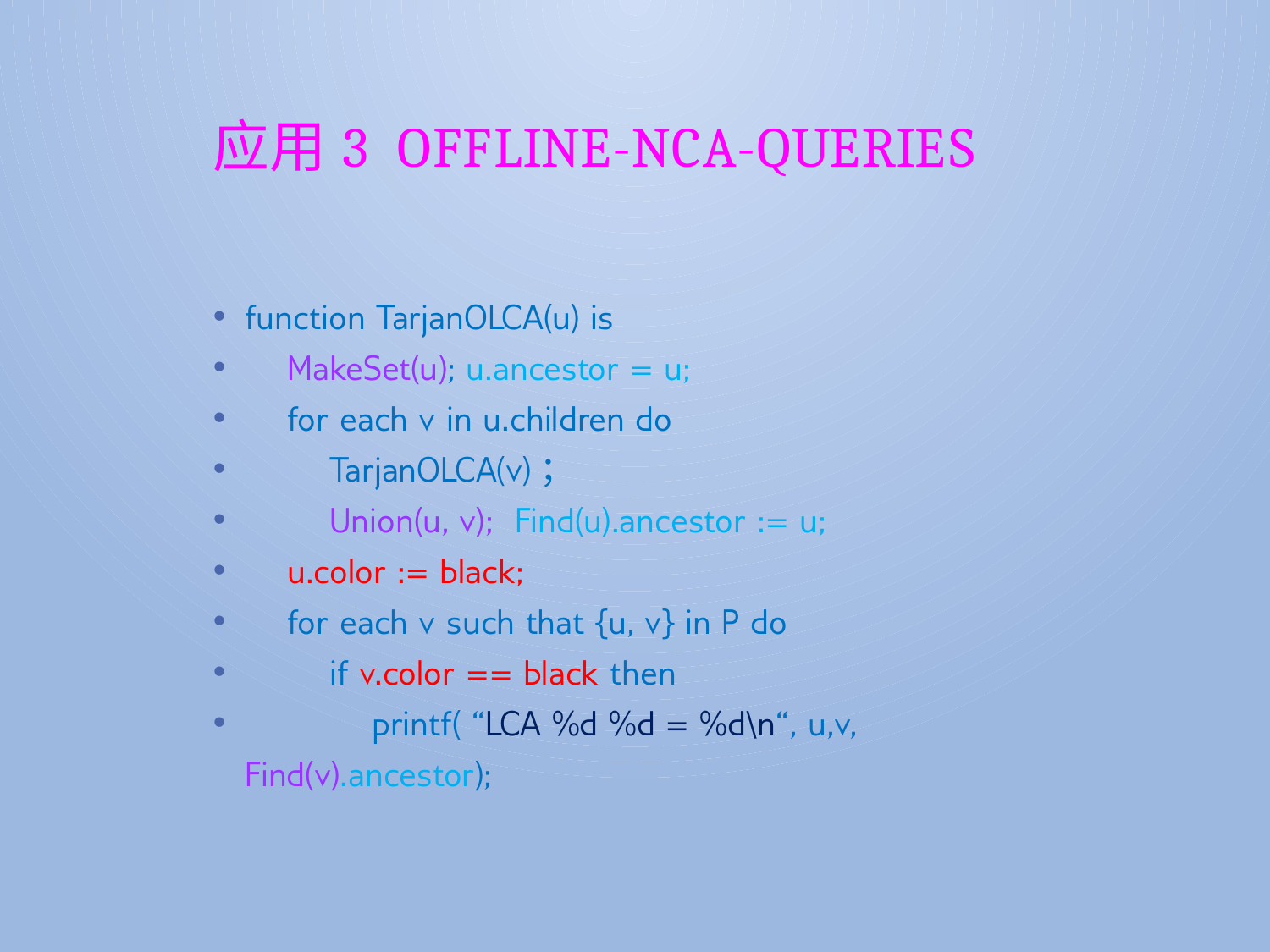

# 应用3  Offline-NCA-queries
function TarjanOLCA(u) is
    MakeSet(u); u.ancestor = u;
    for each v in u.children do
        TarjanOLCA(v)；
        Union(u, v);  Find(u).ancestor := u;
    u.color := black;
    for each v such that {u, v} in P do
        if v.color == black then
            printf( “LCA %d %d = %d\n“, u,v, Find(v).ancestor);